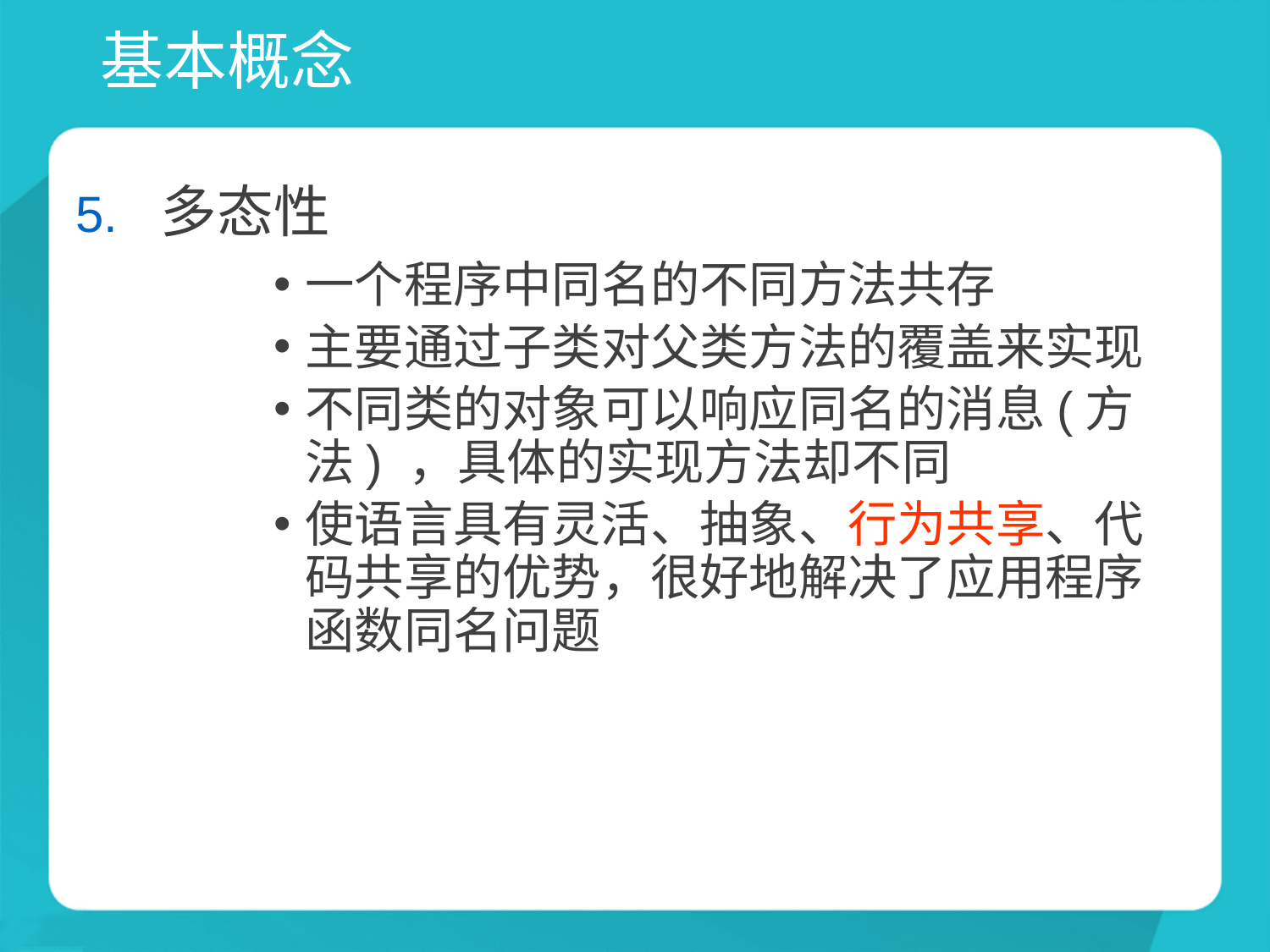

# 基本概念
多态性
一个程序中同名的不同方法共存
主要通过子类对父类方法的覆盖来实现
不同类的对象可以响应同名的消息(方法) ，具体的实现方法却不同
使语言具有灵活、抽象、行为共享、代码共享的优势，很好地解决了应用程序函数同名问题
18